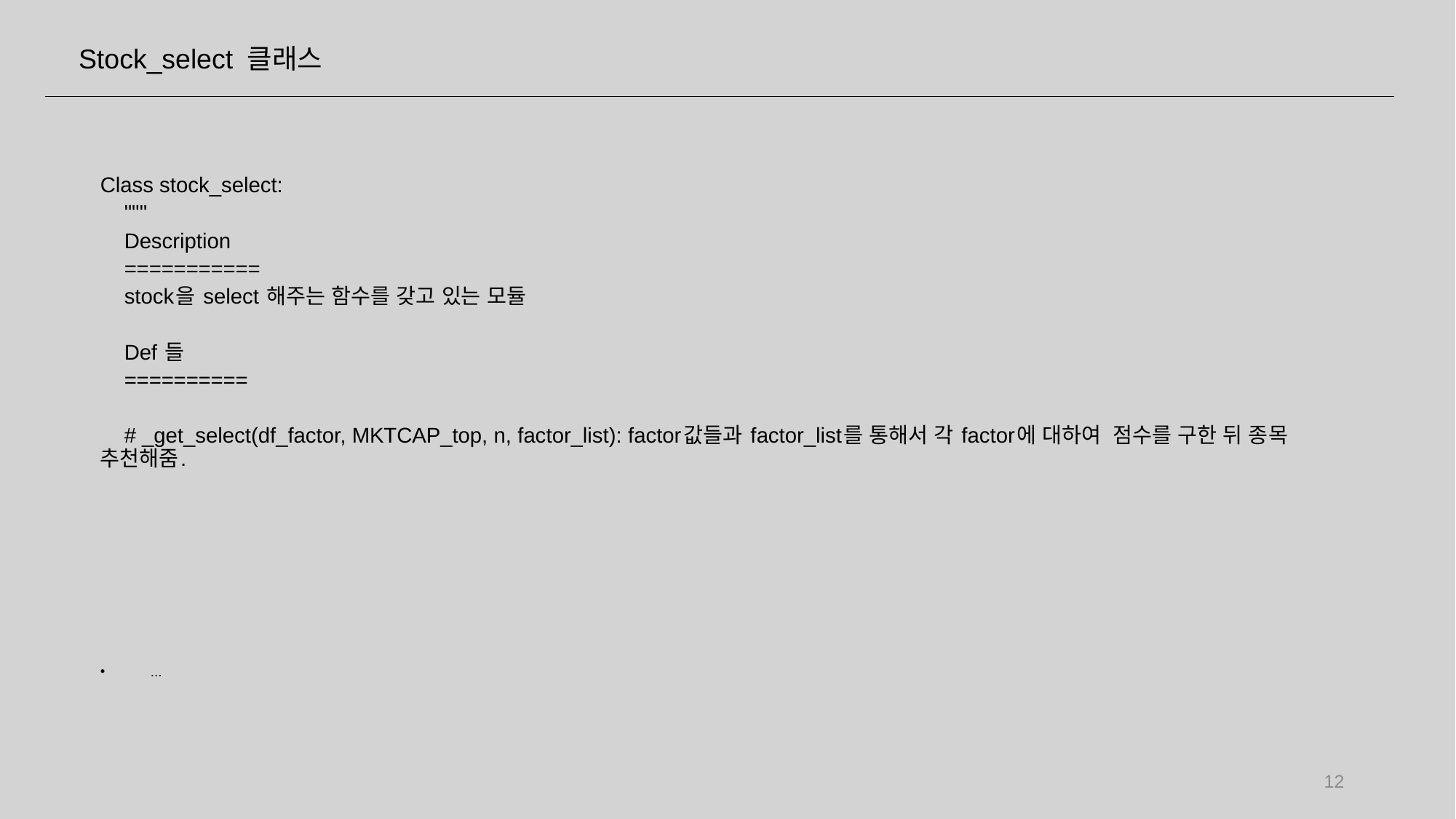

Stock_select 클래스
Class stock_select:
    """
    Description
    ===========
    stock을 select 해주는 함수를 갖고 있는 모듈

    Def 들
    ==========

    # _get_select(df_factor, MKTCAP_top, n, factor_list): factor값들과 factor_list를 통해서 각 factor에 대하여  점수를 구한 뒤 종목 추천해줌.

    ...
12